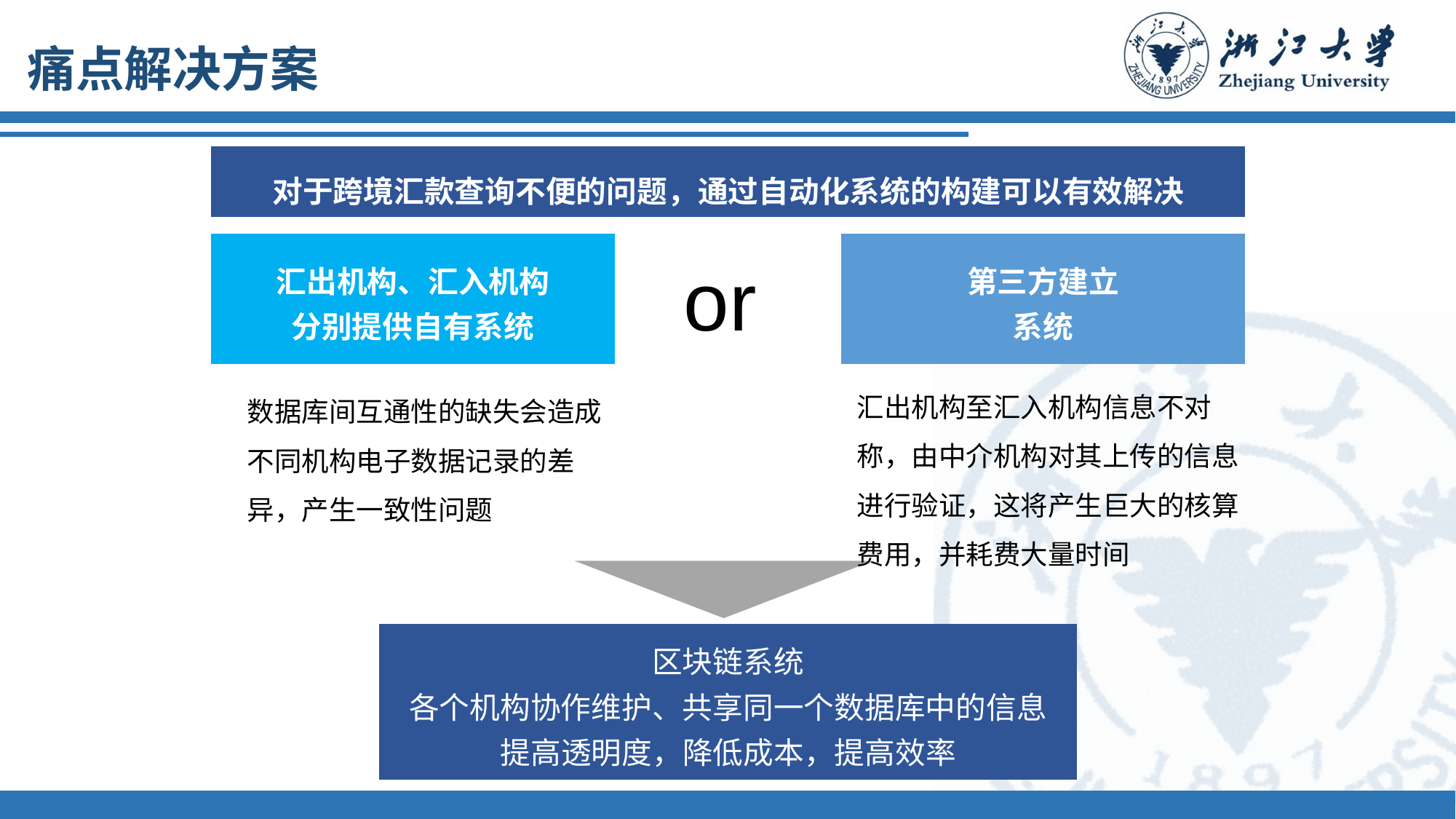

# 痛点解决方案
对于跨境汇款查询不便的问题，通过自动化系统的构建可以有效解决
汇出机构、汇入机构
分别提供自有系统
第三方建立
系统
or
汇出机构至汇入机构信息不对称，由中介机构对其上传的信息进行验证，这将产生巨大的核算费用，并耗费大量时间
数据库间互通性的缺失会造成不同机构电子数据记录的差异，产生一致性问题

区块链系统
各个机构协作维护、共享同一个数据库中的信息
提高透明度，降低成本，提高效率